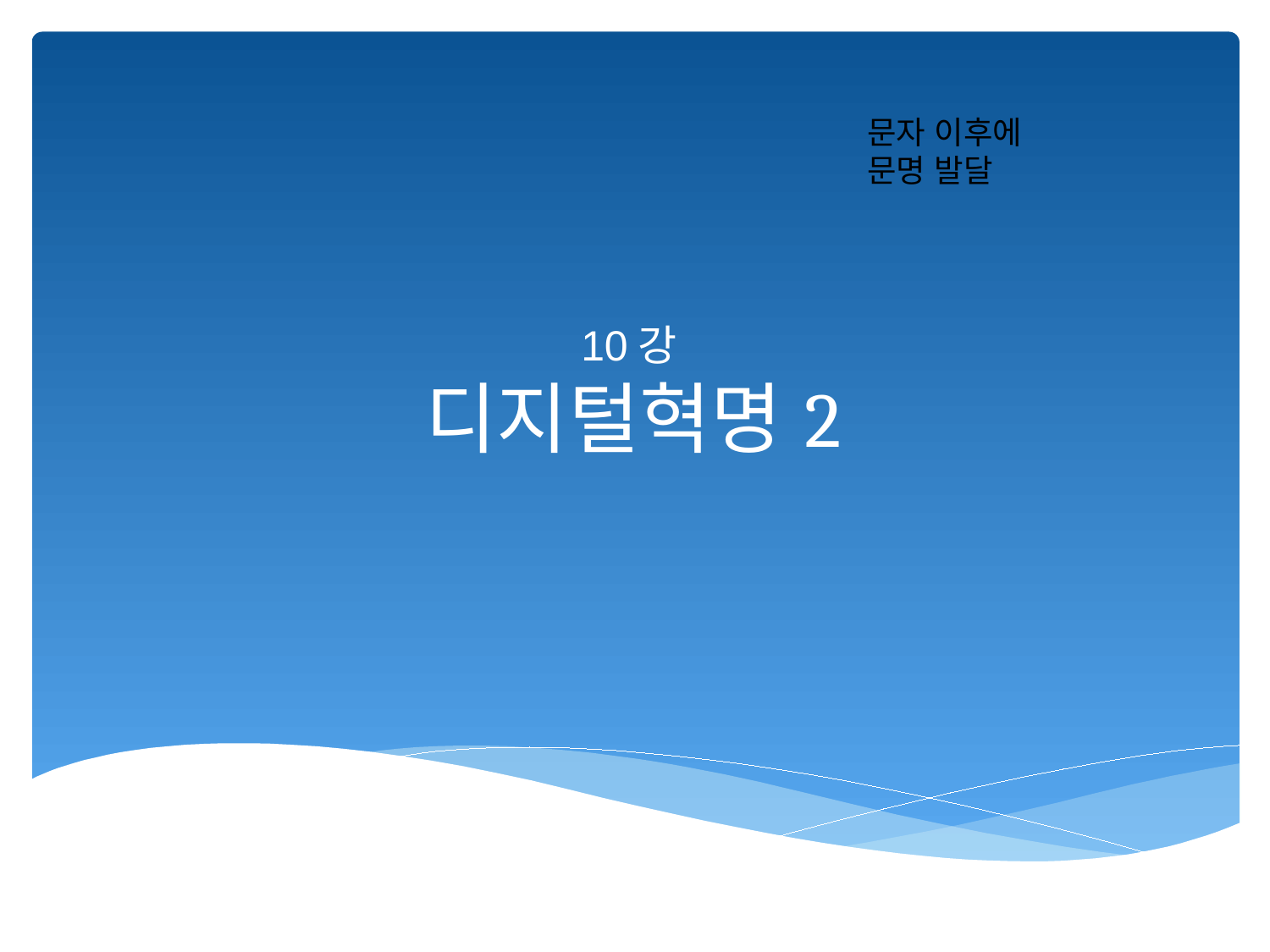

문자 이후에 문명 발달
# 10강 디지털혁명2
컴퓨터가 강한 이유 인간처럼 행동할 수 있기 때문에